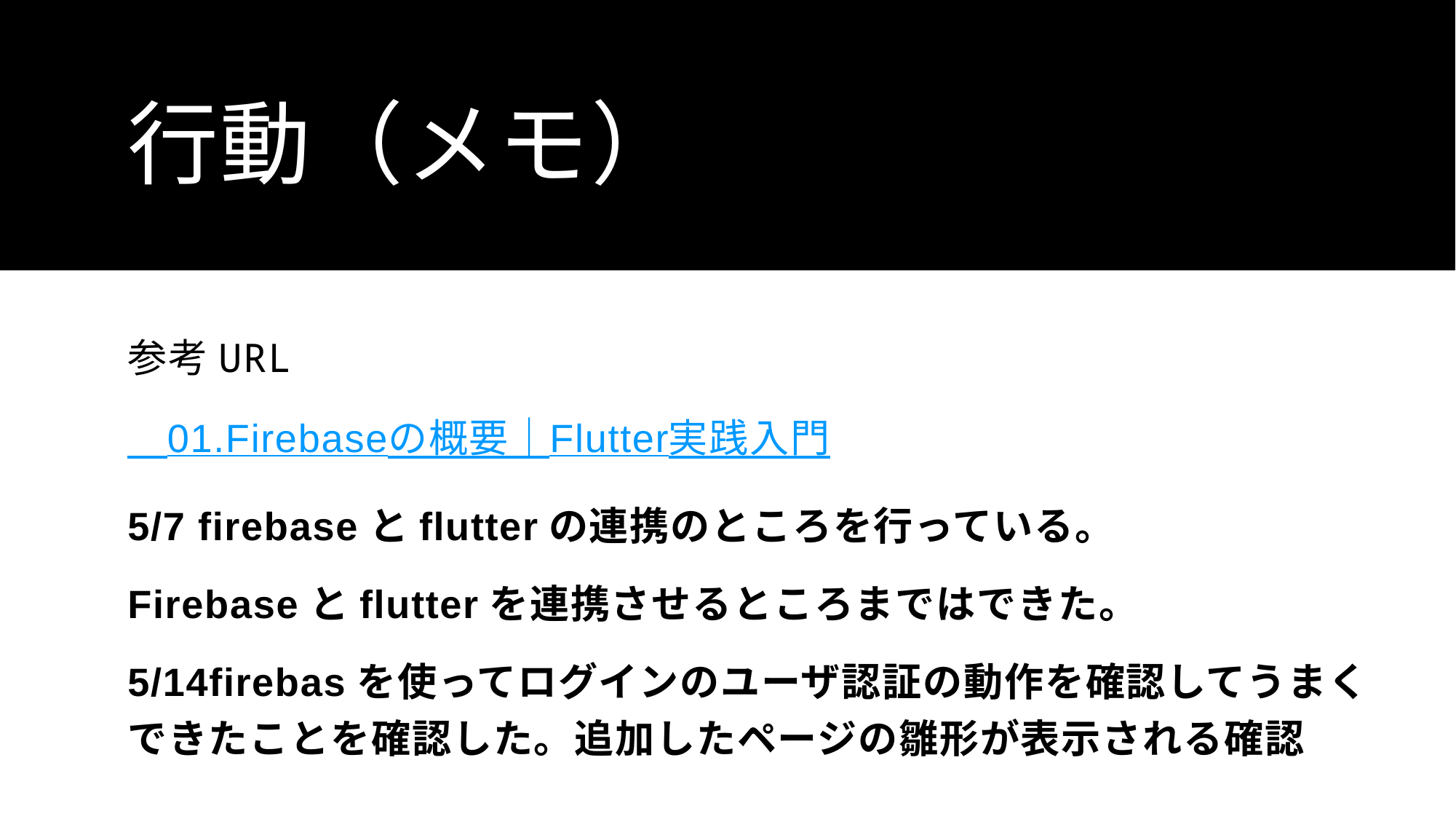

# 行動（メモ）
参考URL
　01.Firebaseの概要｜Flutter実践入門
5/7 firebaseとflutterの連携のところを行っている。
Firebaseとflutterを連携させるところまではできた。
5/14firebasを使ってログインのユーザ認証の動作を確認してうまくできたことを確認した。追加したページの雛形が表示される確認